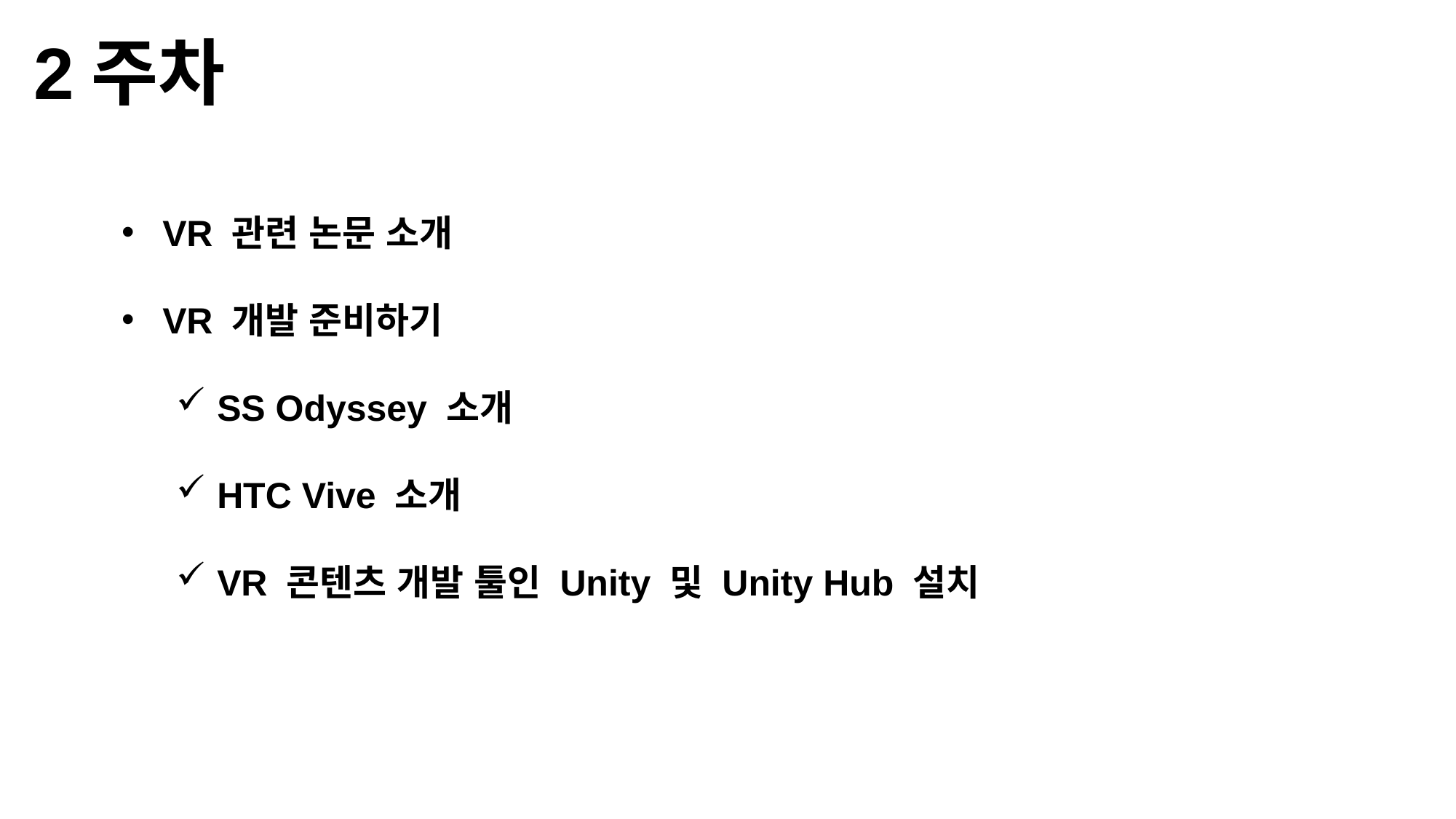

2주차

VR 관련 논문 소개

VR 개발 준비하기

SS Odyssey 소개

HTC Vive 소개

VR 콘텐츠 개발 툴인 Unity 및 Unity Hub 설치